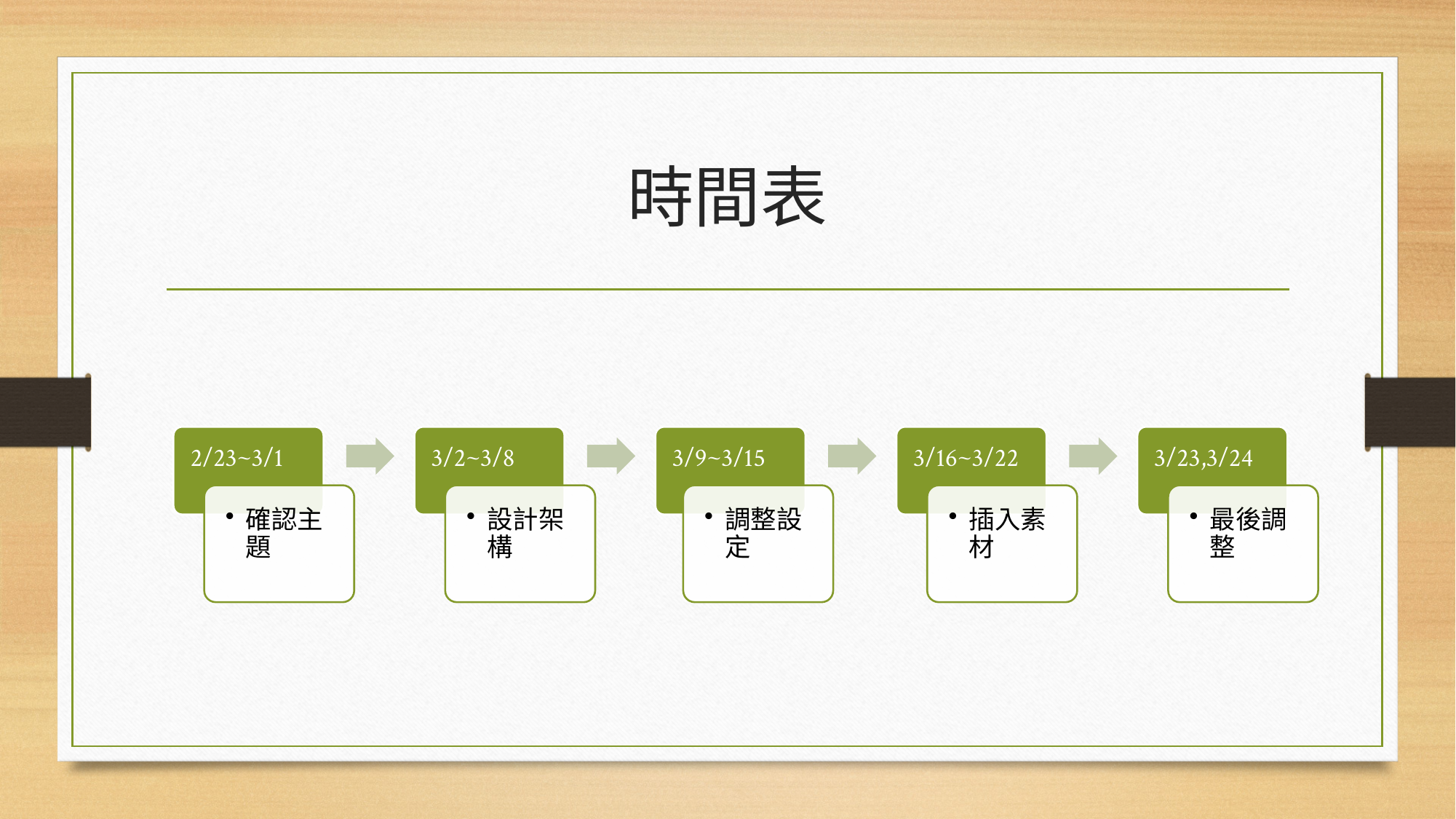

# 時間表
2/23~3/1
確認主題

3/2~3/8
設計架構

3/9~3/15
調整設定

3/16~3/22
插入素材

3/23,3/24
最後調整